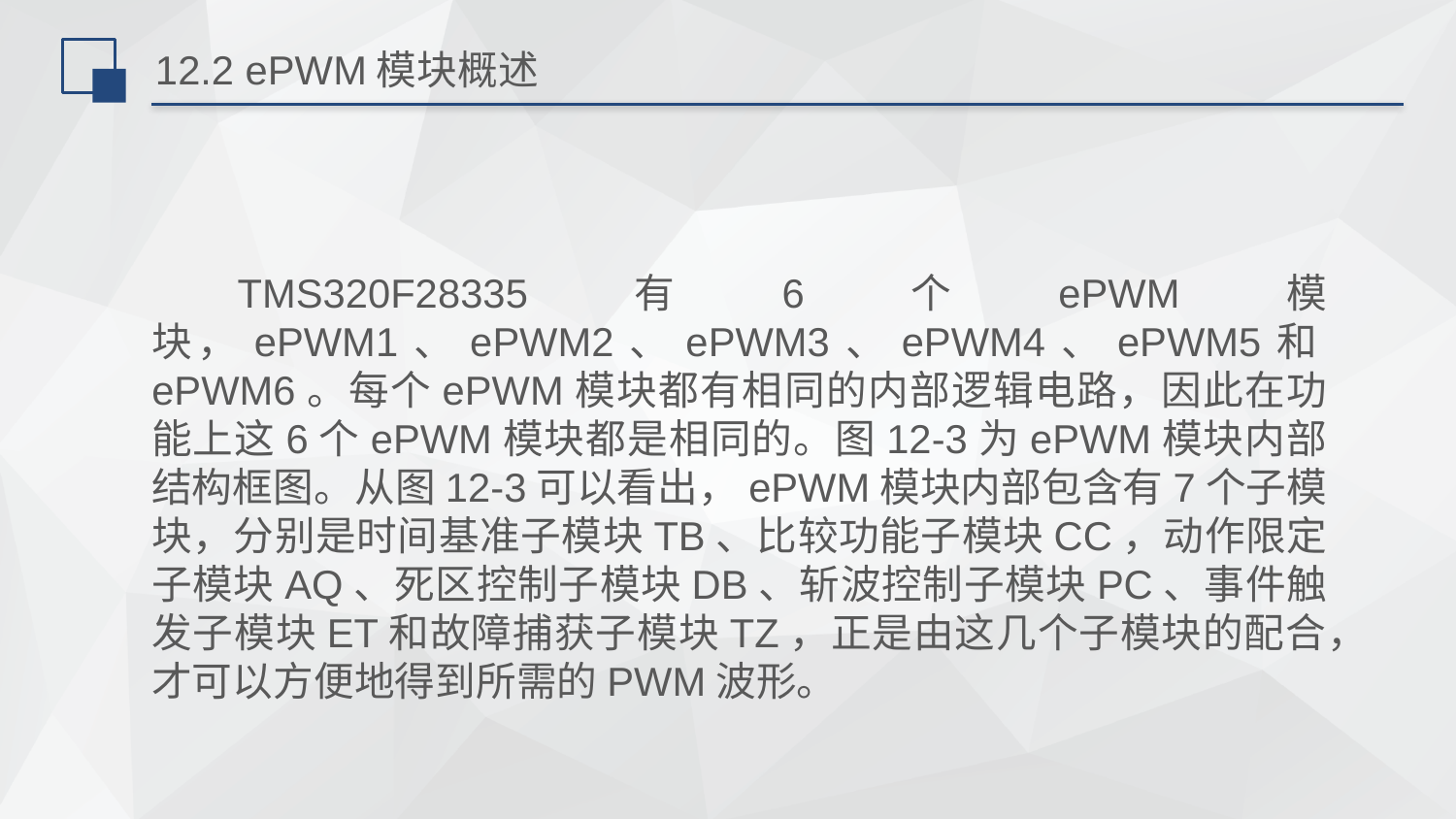

# 12.2 ePWM模块概述
TMS320F28335有6个ePWM模块，ePWM1、ePWM2、ePWM3、ePWM4、ePWM5和ePWM6。每个ePWM模块都有相同的内部逻辑电路，因此在功能上这6个ePWM模块都是相同的。图12-3为ePWM模块内部结构框图。从图12-3可以看出，ePWM模块内部包含有7个子模块，分别是时间基准子模块TB、比较功能子模块CC，动作限定子模块AQ、死区控制子模块DB、斩波控制子模块PC、事件触发子模块ET和故障捕获子模块TZ，正是由这几个子模块的配合，才可以方便地得到所需的PWM波形。